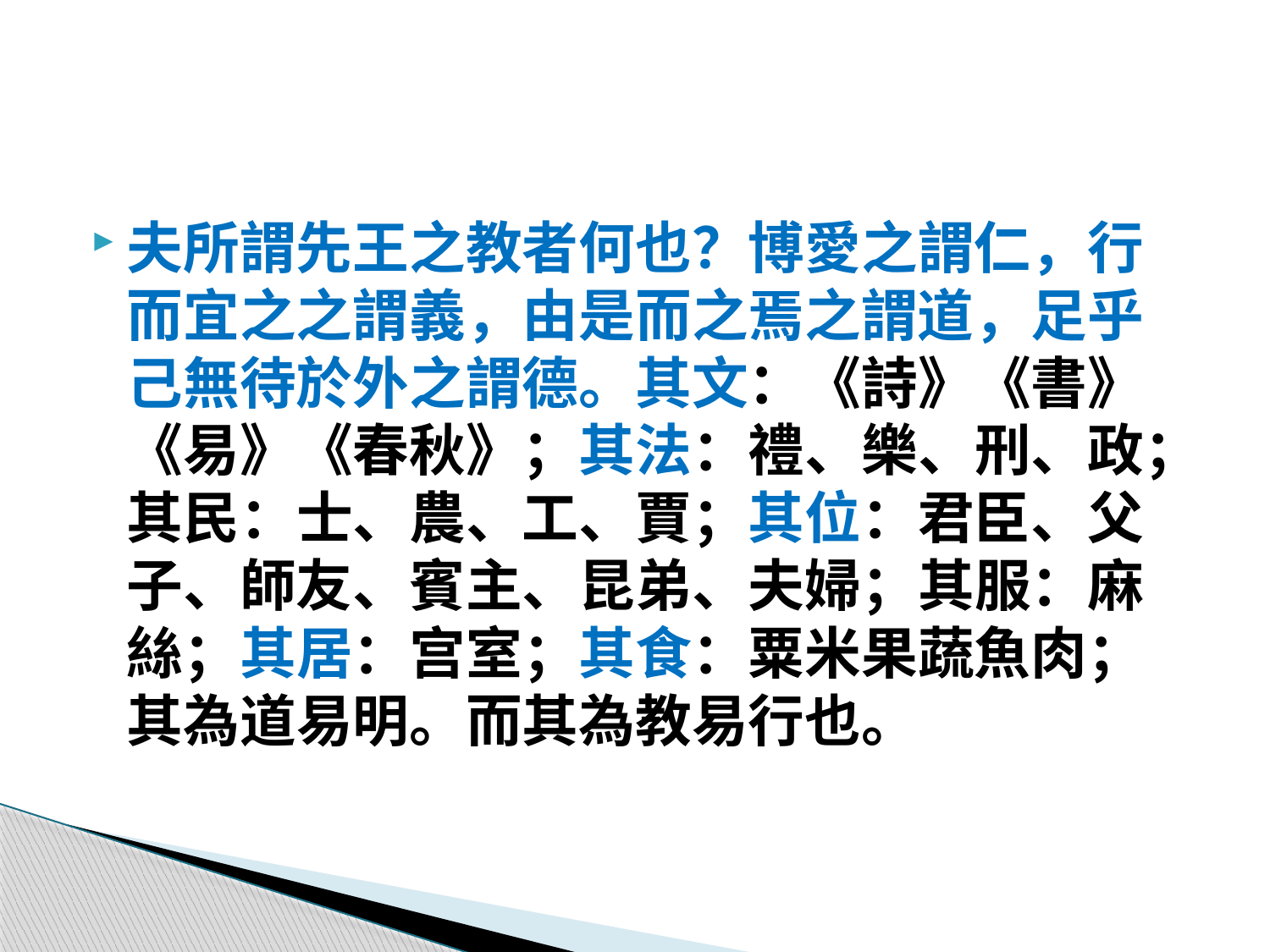

#
夫所謂先王之教者何也？博愛之謂仁，行而宜之之謂義，由是而之焉之謂道，足乎己無待於外之謂德。其文：《詩》《書》《易》《春秋》；其法：禮、樂、刑、政；其民：士、農、工、賈；其位：君臣、父子、師友、賓主、昆弟、夫婦；其服：麻絲；其居：宫室；其食：粟米果蔬魚肉；其為道易明。而其為教易行也。